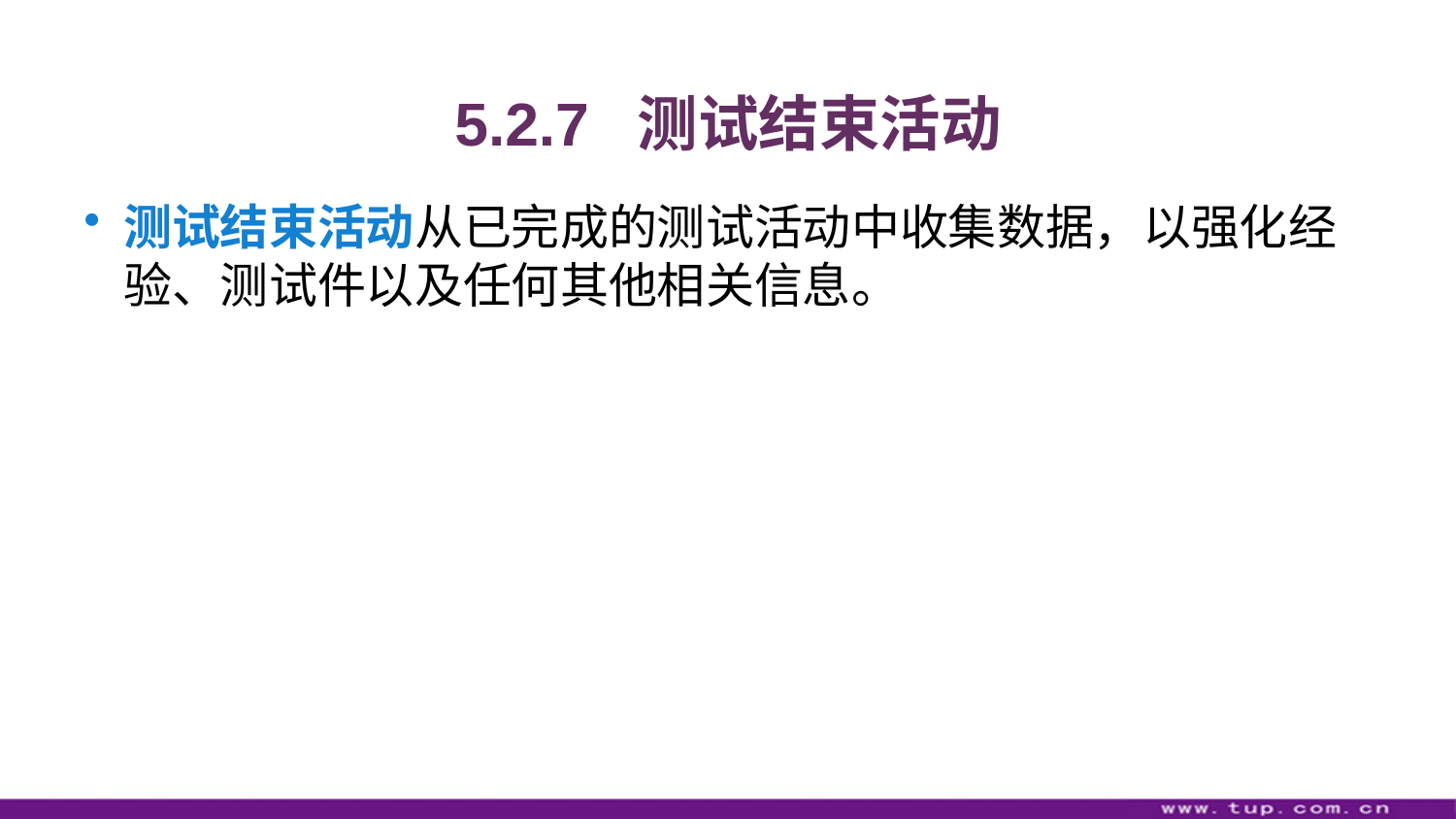

# 5.2.7  测试结束活动
测试结束活动从已完成的测试活动中收集数据，以强化经验、测试件以及任何其他相关信息。